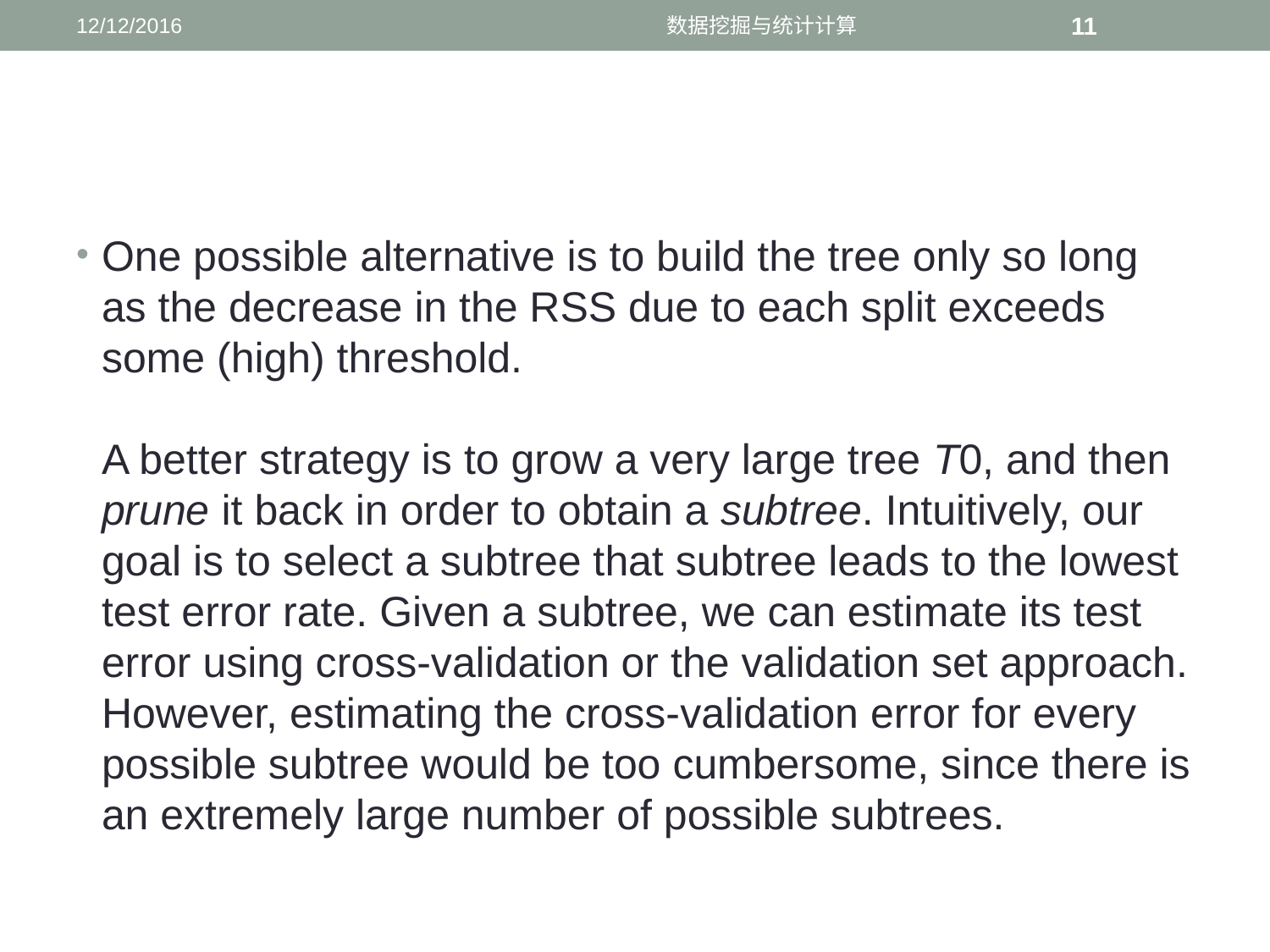

12/12/2016
数据挖掘与统计计算
11
#
One possible alternative is to build the tree only so long
as the decrease in the RSS due to each split exceeds some (high) threshold.
A better strategy is to grow a very large tree T0, and then prune it back in order to obtain a subtree. Intuitively, our goal is to select a subtree that subtree leads to the lowest test error rate. Given a subtree, we can estimate its test error using cross-validation or the validation set approach. However, estimating the cross-validation error for every possible subtree would be too cumbersome, since there is an extremely large number of possible subtrees.